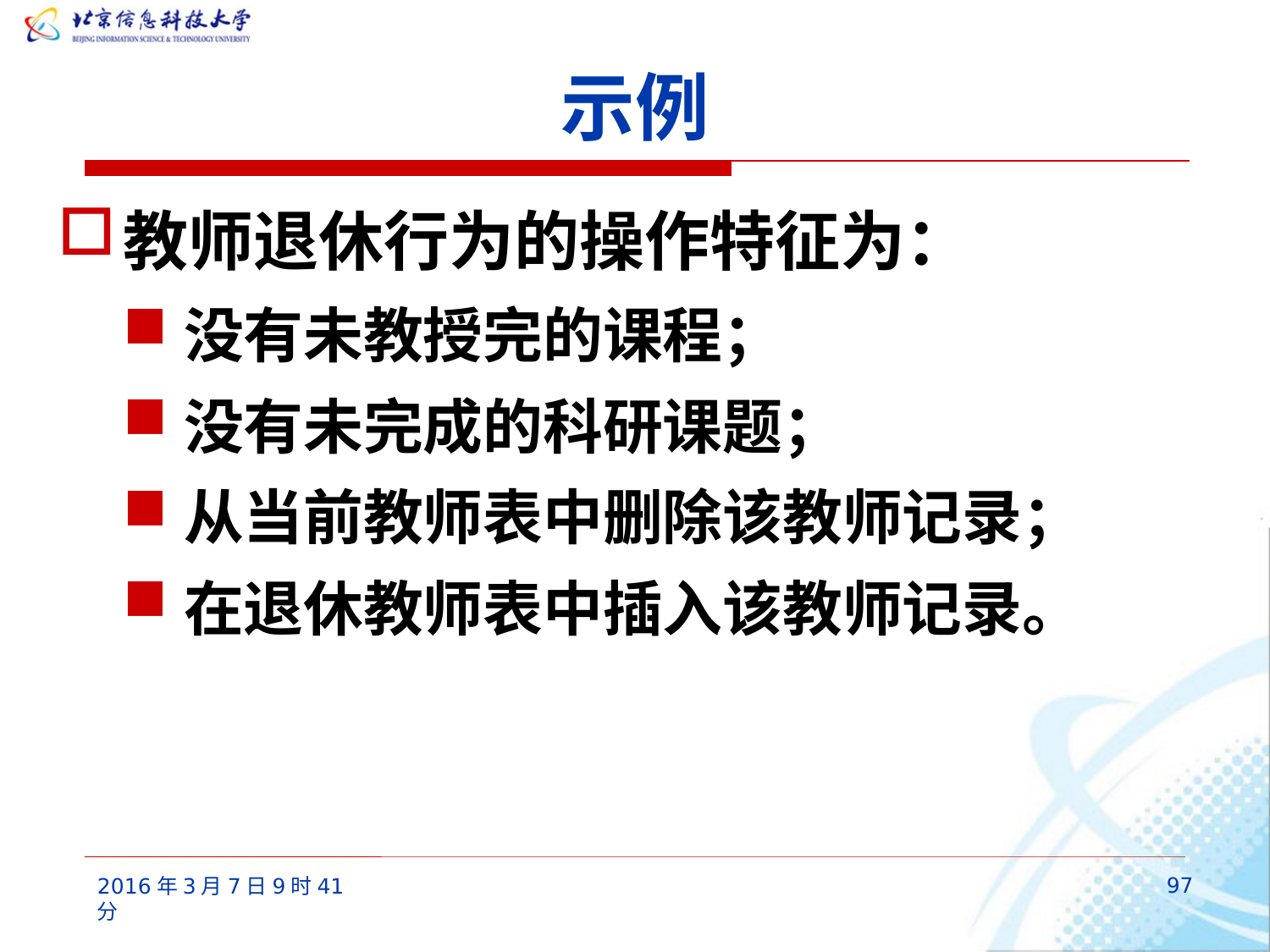

# 示例
教师退休行为的操作特征为：
没有未教授完的课程；
没有未完成的科研课题；
从当前教师表中删除该教师记录；
在退休教师表中插入该教师记录。
2016年3月7日9时41分